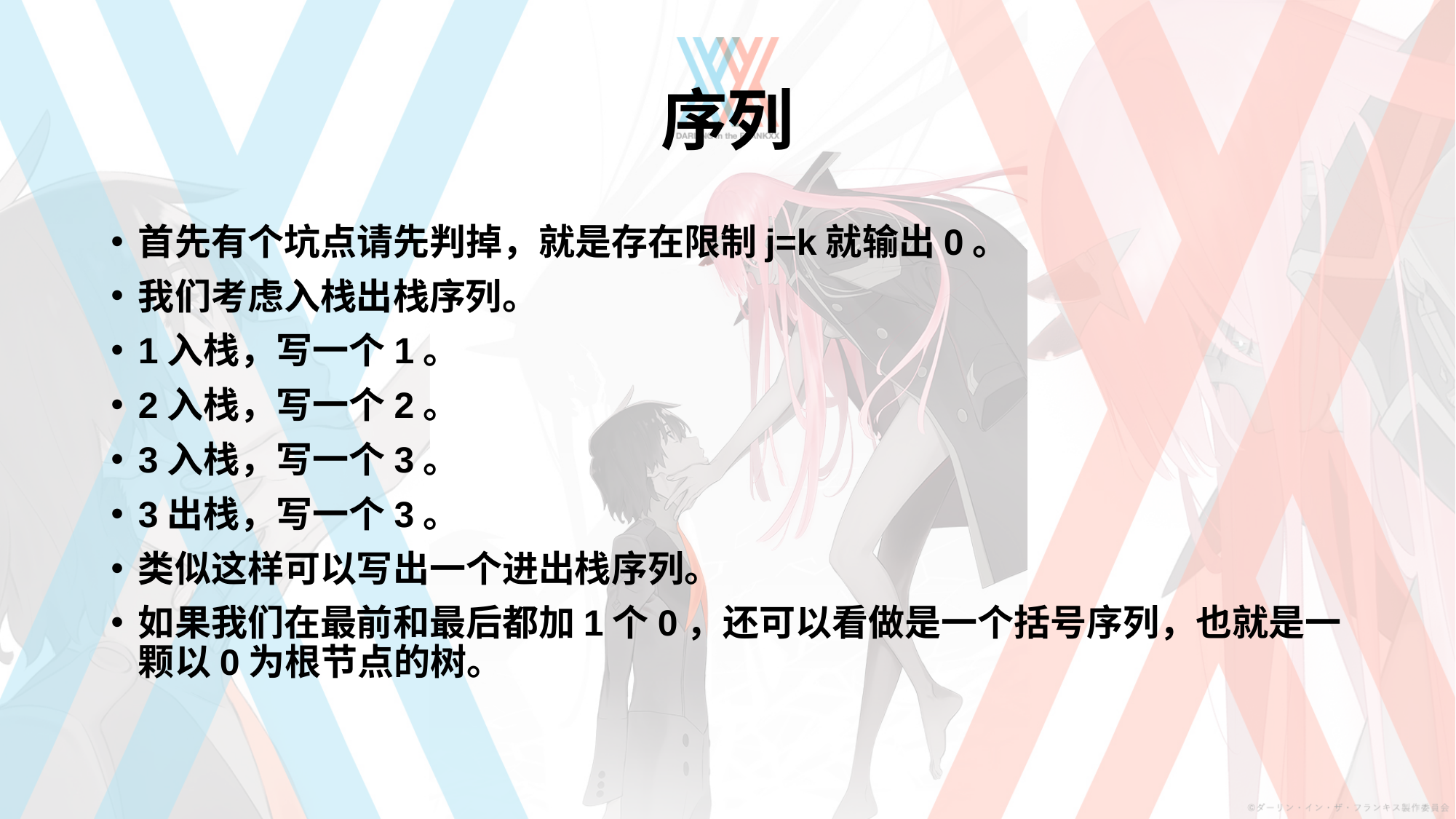

# 序列
首先有个坑点请先判掉，就是存在限制j=k就输出0。
我们考虑入栈出栈序列。
1入栈，写一个1。
2入栈，写一个2。
3入栈，写一个3。
3出栈，写一个3。
类似这样可以写出一个进出栈序列。
如果我们在最前和最后都加1个0，还可以看做是一个括号序列，也就是一颗以0为根节点的树。